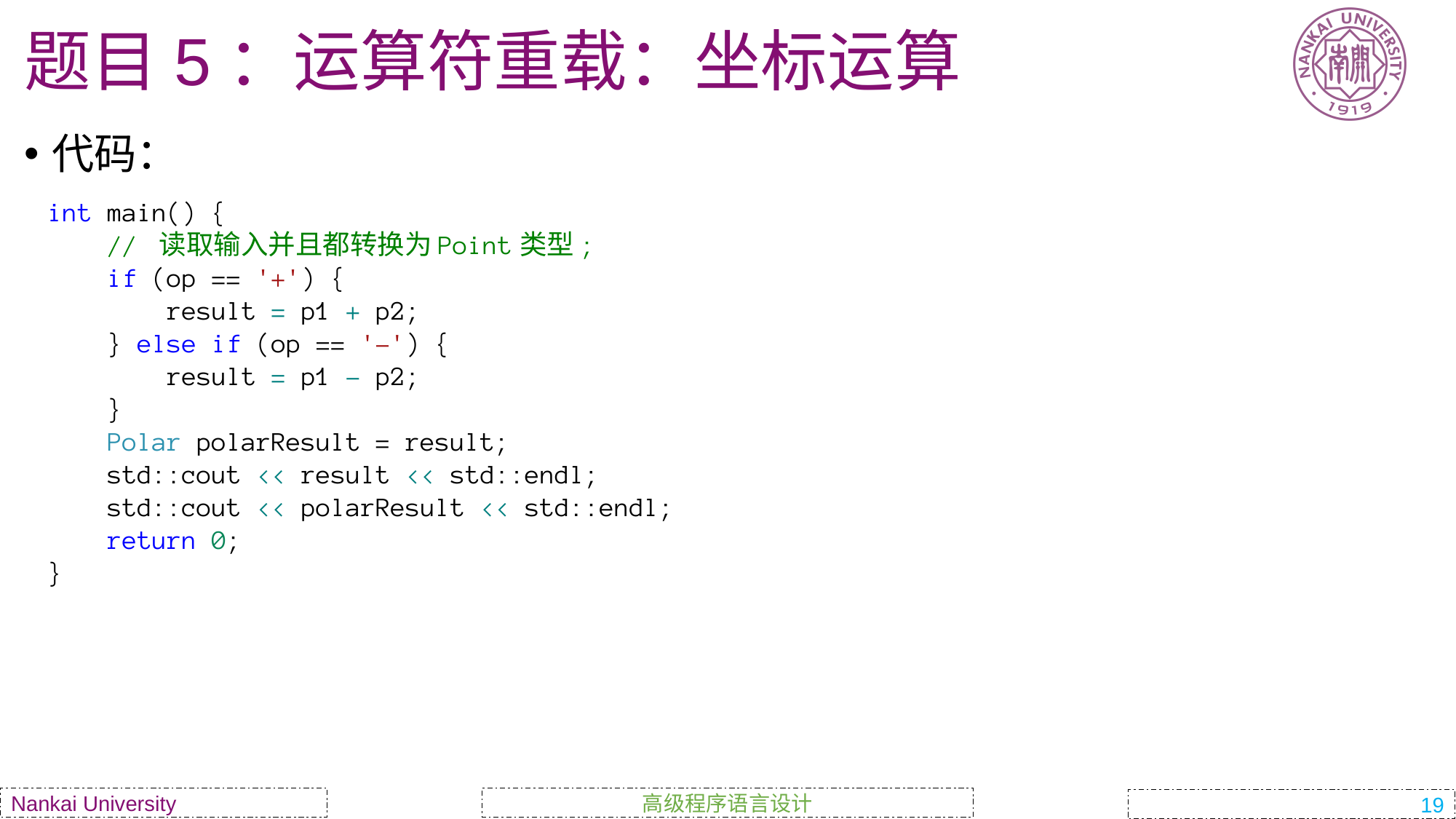

# 题目5：运算符重载：坐标运算
代码：
int main() {
    // 读取输入并且都转换为Point类型;
    if (op == '+') {
        result = p1 + p2;
    } else if (op == '-') {
        result = p1 - p2;
    }
    Polar polarResult = result;
    std::cout << result << std::endl;
    std::cout << polarResult << std::endl;
    return 0;
}
高级程序语言设计
Nankai University
19